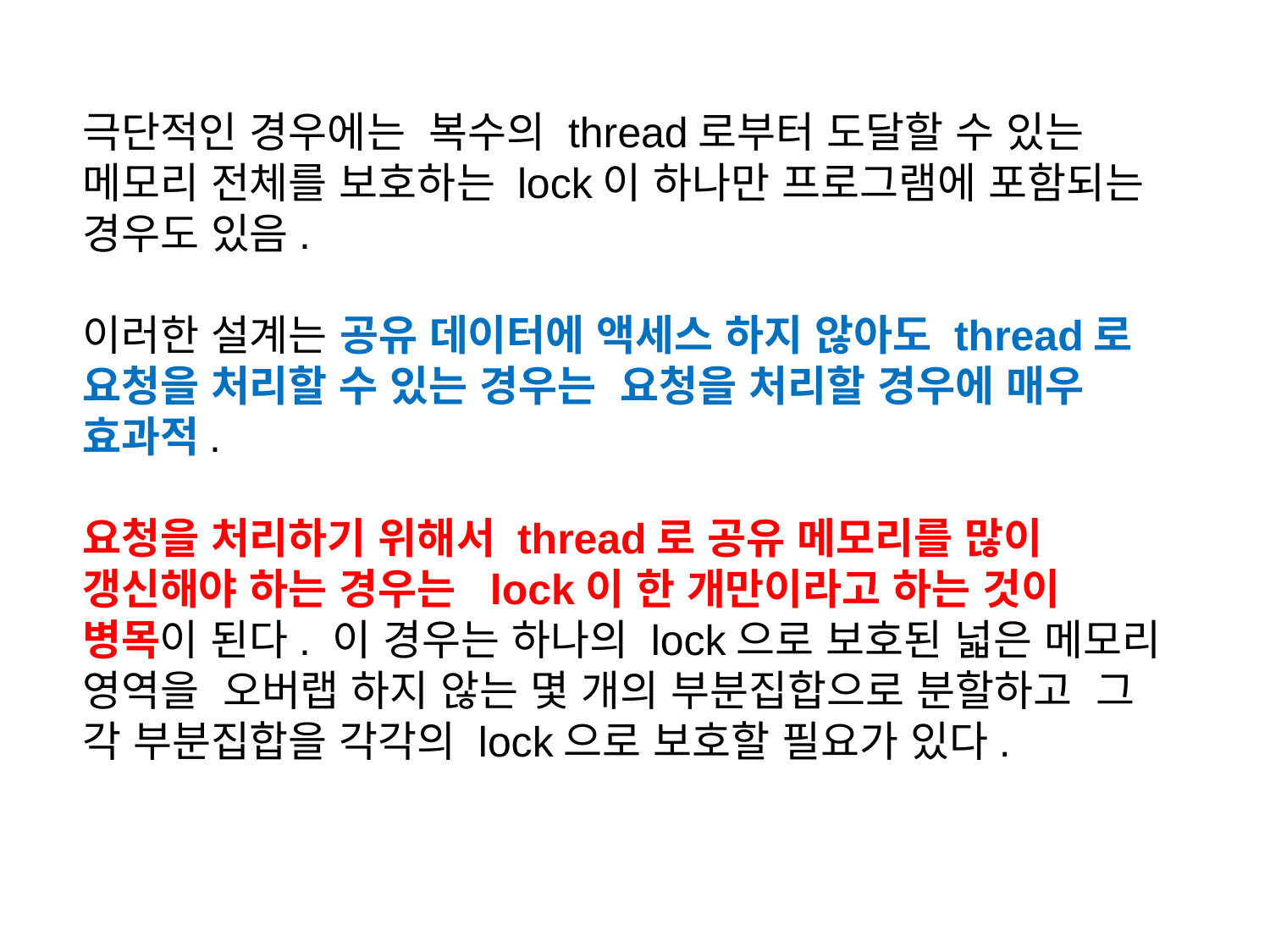

극단적인 경우에는  복수의 thread로부터 도달할 수 있는 메모리 전체를 보호하는 lock이 하나만 프로그램에 포함되는 경우도 있음.

이러한 설계는 공유 데이터에 액세스 하지 않아도 thread로 요청을 처리할 수 있는 경우는  요청을 처리할 경우에 매우 효과적.

요청을 처리하기 위해서 thread로 공유 메모리를 많이 갱신해야 하는 경우는  lock이 한 개만이라고 하는 것이 병목이 된다. 이 경우는 하나의 lock으로 보호된 넓은 메모리 영역을  오버랩 하지 않는 몇 개의 부분집합으로 분할하고  그 각 부분집합을 각각의 lock으로 보호할 필요가 있다.